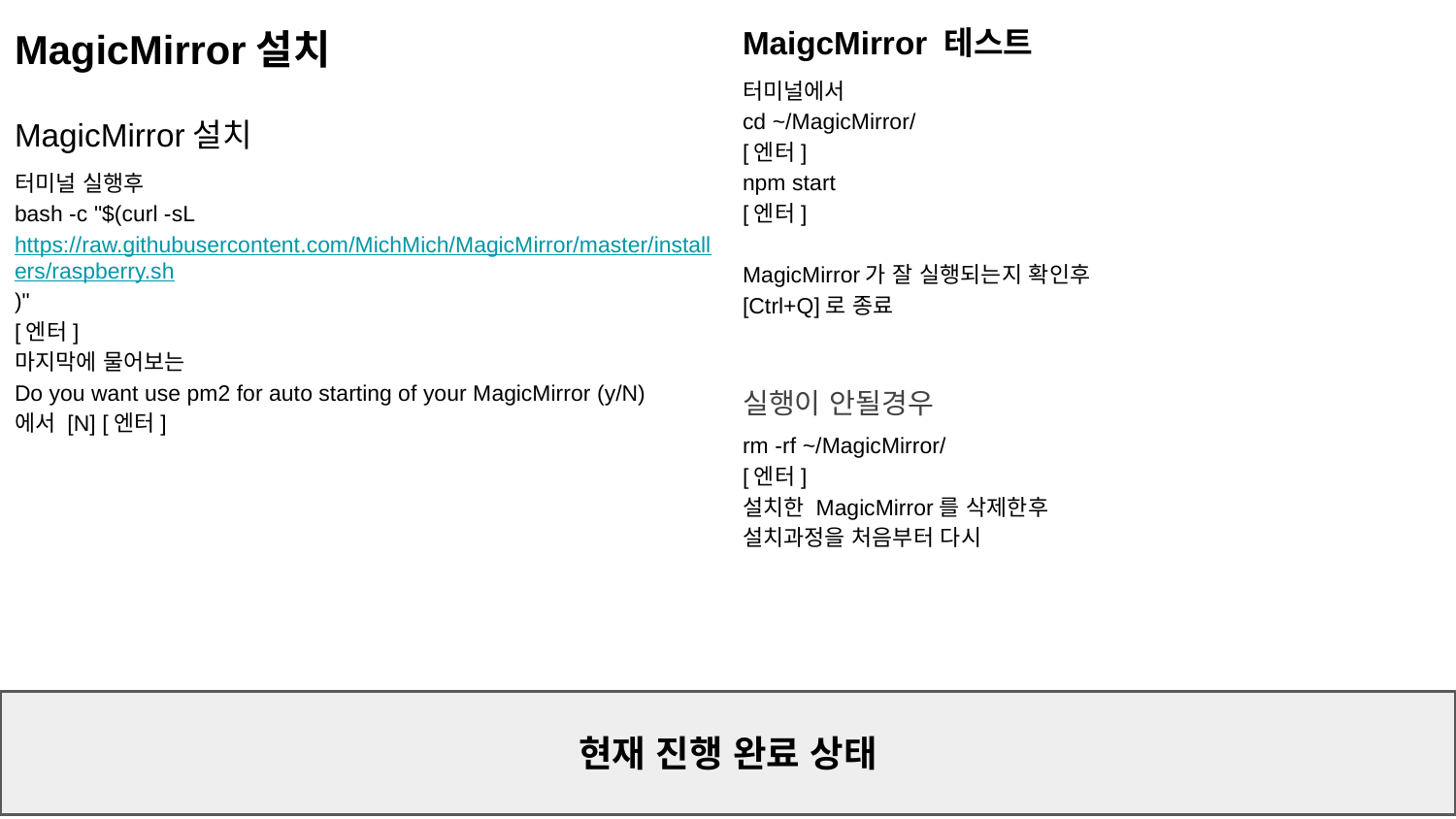

MagicMirror설치
MagicMirror설치
터미널 실행후
bash -c "$(curl -sL https://raw.githubusercontent.com/MichMich/MagicMirror/master/installers/raspberry.sh)"
[엔터]
마지막에 물어보는
Do you want use pm2 for auto starting of your MagicMirror (y/N)
에서 [N] [엔터]

MaigcMirror 테스트
터미널에서
cd ~/MagicMirror/
[엔터]
npm start
[엔터]

MagicMirror가 잘 실행되는지 확인후
[Ctrl+Q]로 종료

실행이 안될경우
rm -rf ~/MagicMirror/
[엔터]
설치한 MagicMirror를 삭제한후
설치과정을 처음부터 다시

현재 진행 완료 상태